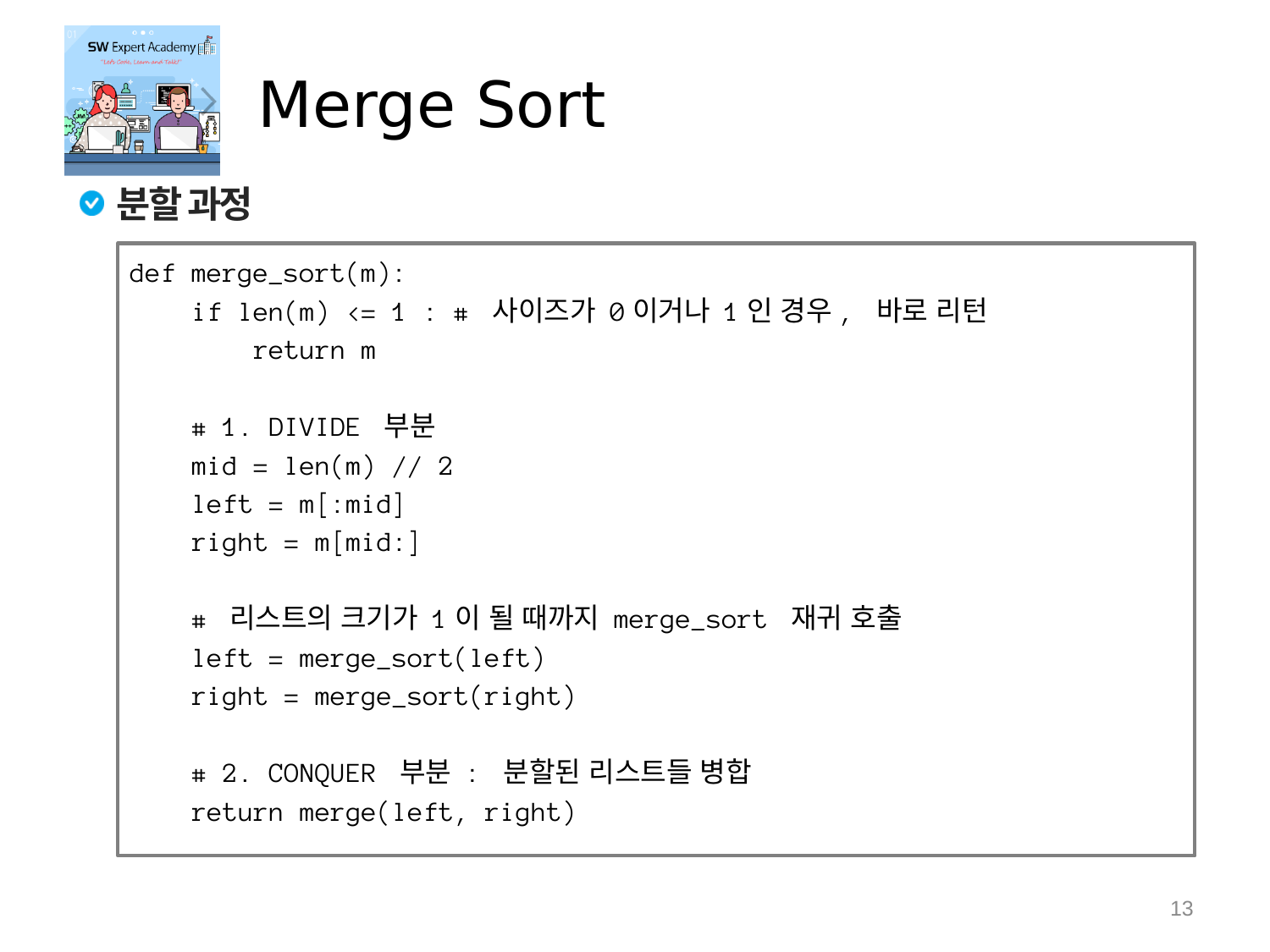

# Merge Sort
분할 과정
def merge_sort(m):
    if len(m) <= 1 : # 사이즈가 0이거나 1인 경우, 바로 리턴
        return m

    # 1. DIVIDE 부분
    mid = len(m) // 2
    left = m[:mid]
    right = m[mid:]

    # 리스트의 크기가 1이 될 때까지 merge_sort 재귀 호출
    left = merge_sort(left)
    right = merge_sort(right)

    # 2. CONQUER 부분 : 분할된 리스트들 병합
    return merge(left, right)
13